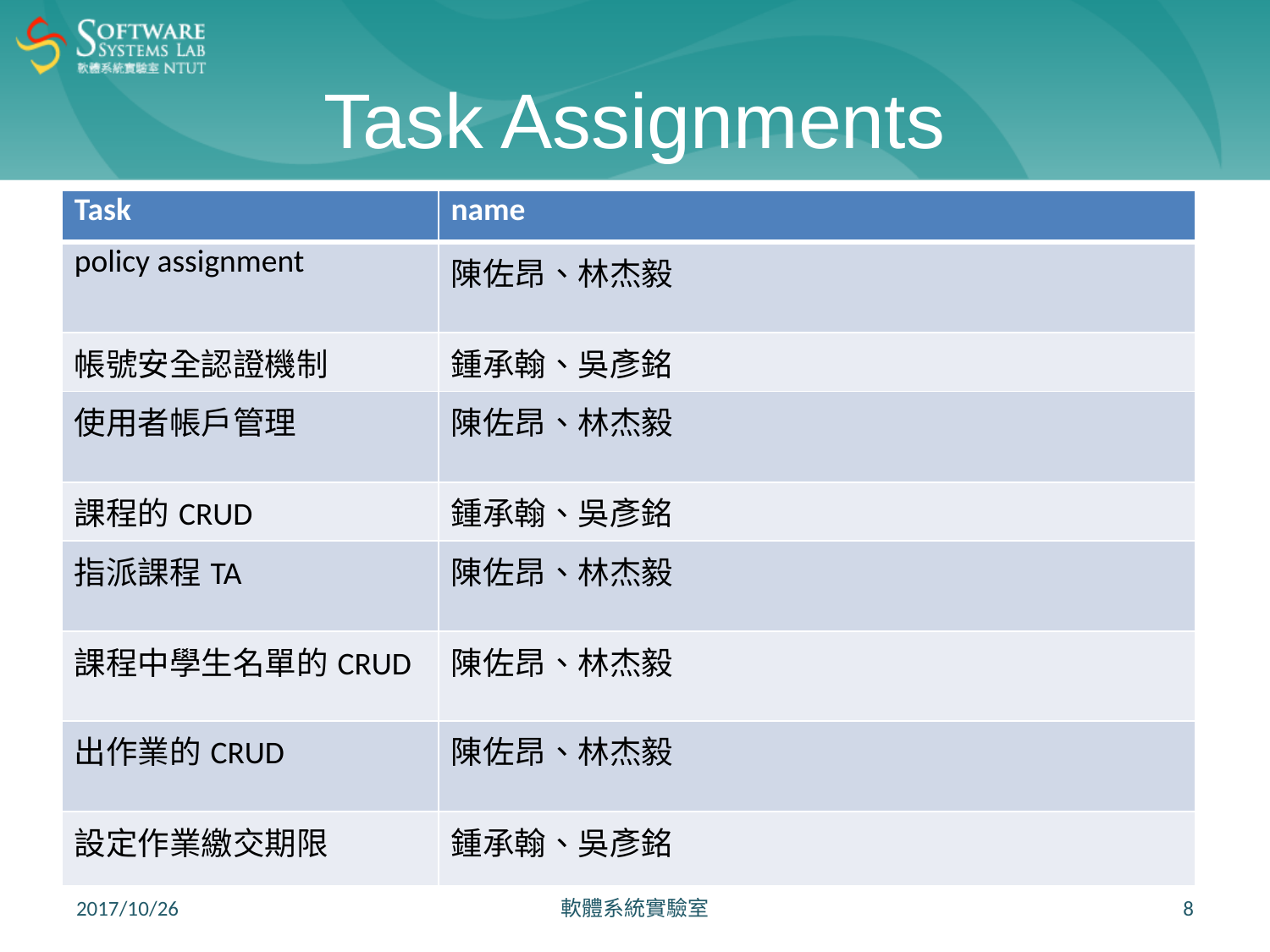

# Task Assignments
| Task | name |
| --- | --- |
| policy assignment | 陳佐昂、林杰毅 |
| 帳號安全認證機制 | 鍾承翰、吳彥銘 |
| 使用者帳戶管理 | 陳佐昂、林杰毅 |
| 課程的CRUD | 鍾承翰、吳彥銘 |
| 指派課程TA | 陳佐昂、林杰毅 |
| 課程中學生名單的CRUD | 陳佐昂、林杰毅 |
| 出作業的CRUD | 陳佐昂、林杰毅 |
| 設定作業繳交期限 | 鍾承翰、吳彥銘 |
2017/10/26
軟體系統實驗室
8